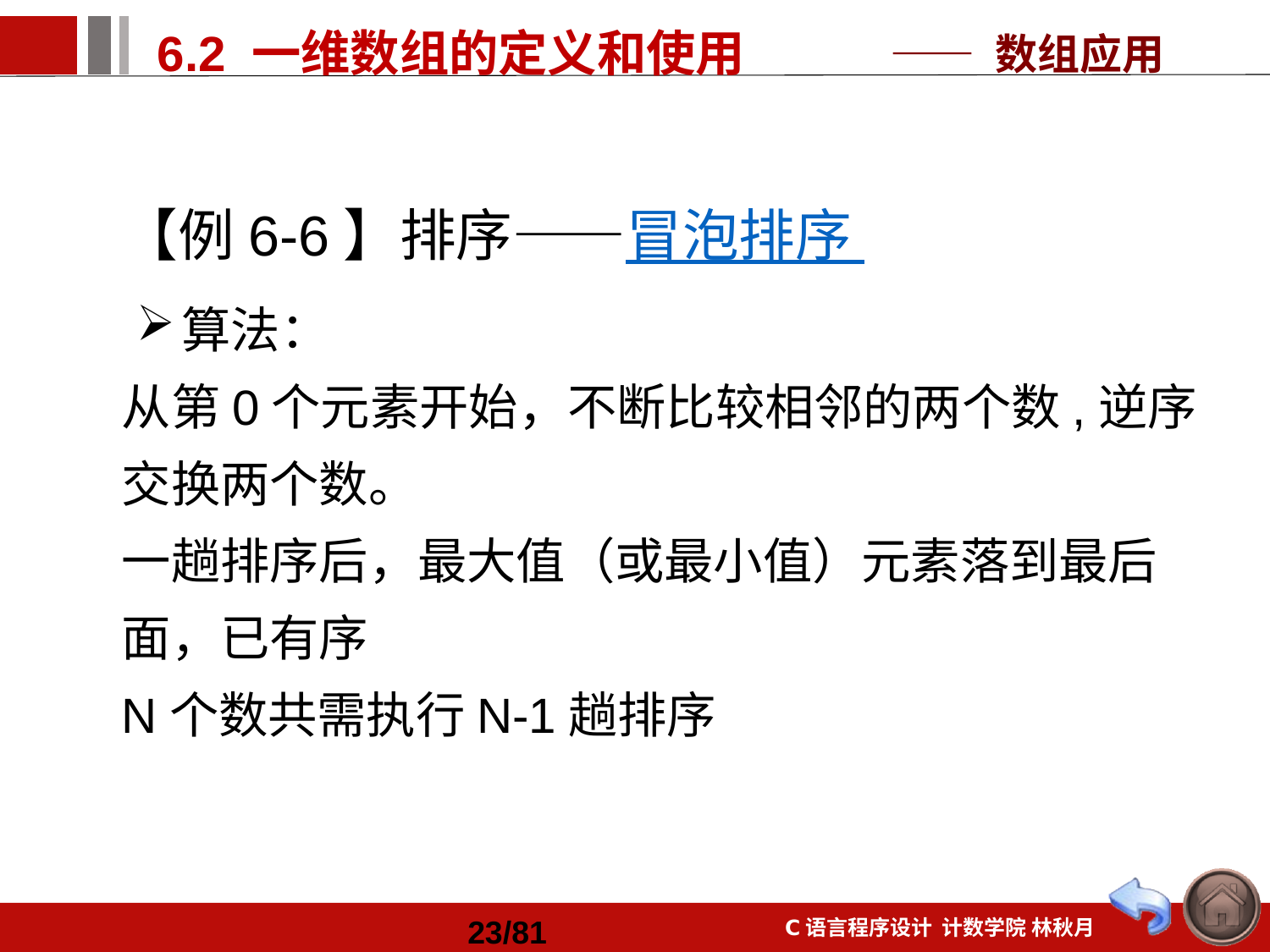

—— 数组应用
【例6-6】排序——冒泡排序
算法：
从第0个元素开始，不断比较相邻的两个数,逆序交换两个数。
一趟排序后，最大值（或最小值）元素落到最后面，已有序
N个数共需执行N-1趟排序